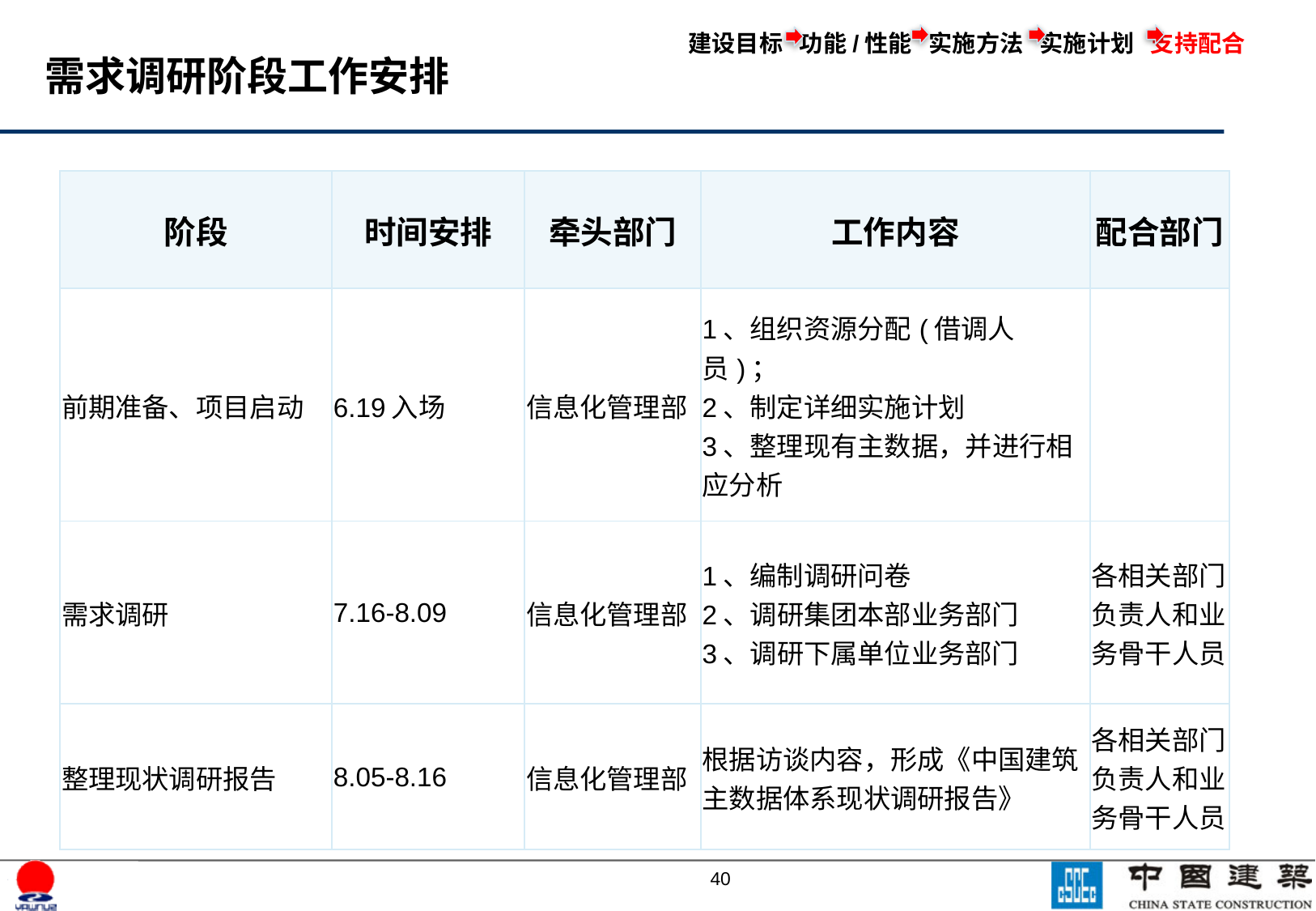

建设目标   功能/性能   实施方法   实施计划   支持配合
需求调研阶段工作安排
# 主数据体系建设支持配合

| 阶段 | 时间安排 | 牵头部门 | 工作内容 | 配合部门 |
| --- | --- | --- | --- | --- |
| 前期准备、项目启动 | 6.19入场 | 信息化管理部 | 1、组织资源分配(借调人员)； 2、制定详细实施计划 3、整理现有主数据，并进行相应分析 |  |
| 需求调研 | 7.16-8.09 | 信息化管理部 | 1、编制调研问卷 2、调研集团本部业务部门 3、调研下属单位业务部门 | 各相关部门负责人和业务骨干人员 |
| 整理现状调研报告 | 8.05-8.16 | 信息化管理部 | 根据访谈内容，形成《中国建筑主数据体系现状调研报告》 | 各相关部门负责人和业务骨干人员 |
40